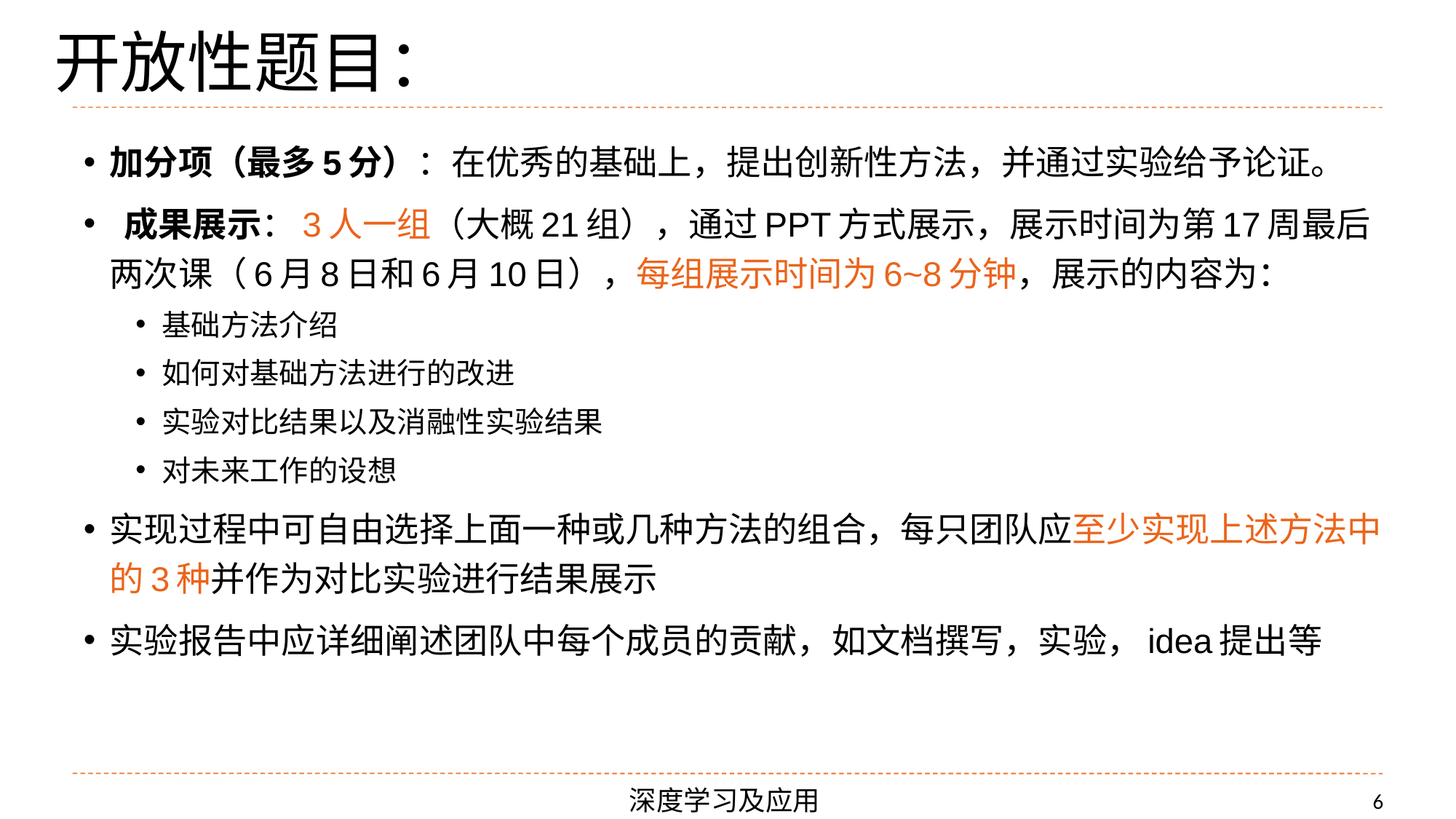

# 开放性题目：
加分项（最多5分）：在优秀的基础上，提出创新性方法，并通过实验给予论证。
 成果展示：3人一组（大概21组），通过PPT方式展示，展示时间为第17周最后两次课（6月8日和6月10日），每组展示时间为6~8分钟，展示的内容为：
基础方法介绍
如何对基础方法进行的改进
实验对比结果以及消融性实验结果
对未来工作的设想
实现过程中可自由选择上面一种或几种方法的组合，每只团队应至少实现上述方法中的3种并作为对比实验进行结果展示
实验报告中应详细阐述团队中每个成员的贡献，如文档撰写，实验，idea提出等